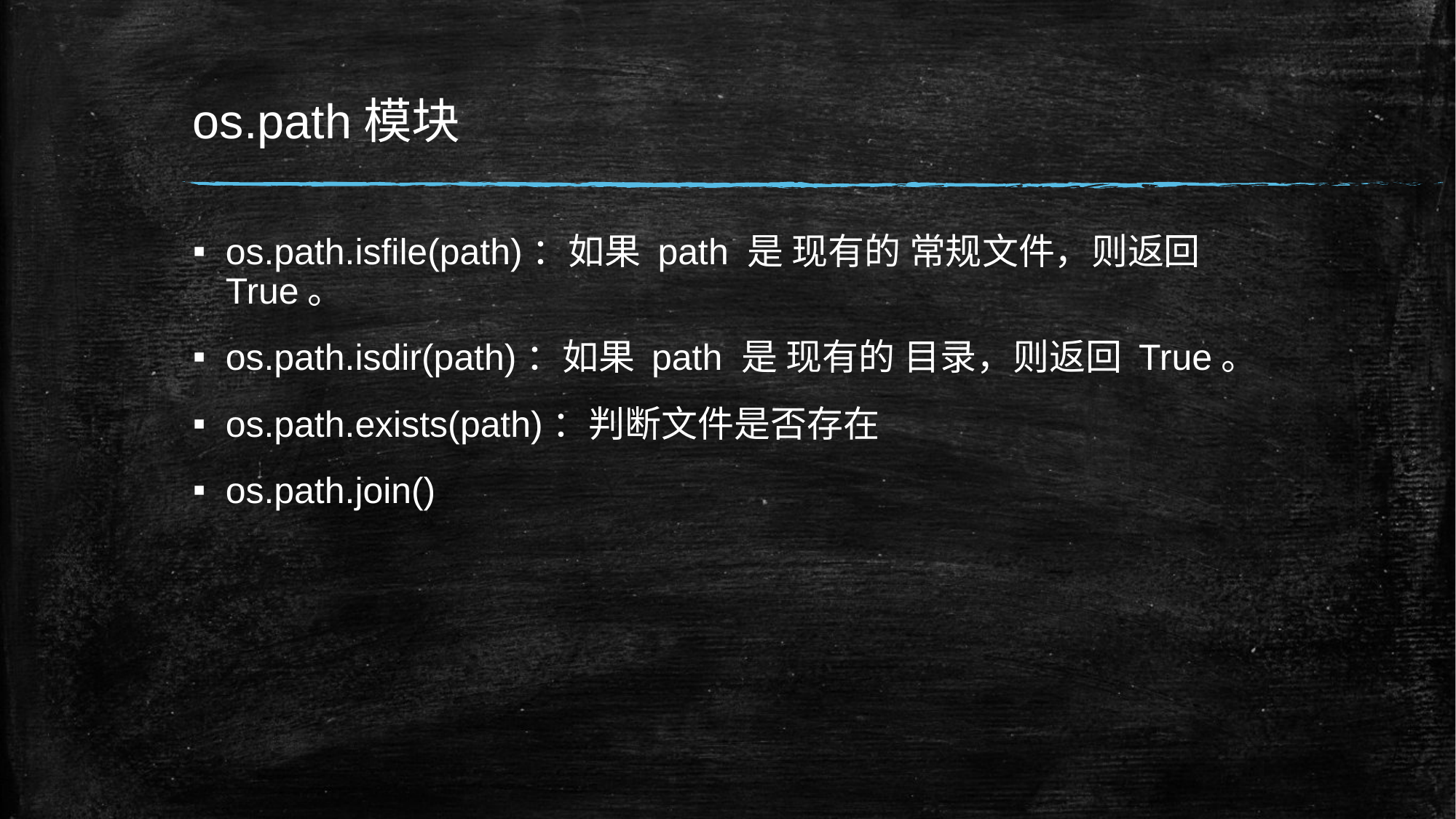

# os.path模块
os.path.isfile(path)：如果 path 是 现有的 常规文件，则返回 True。
os.path.isdir(path)：如果 path 是 现有的 目录，则返回 True。
os.path.exists(path)：判断文件是否存在
os.path.join()